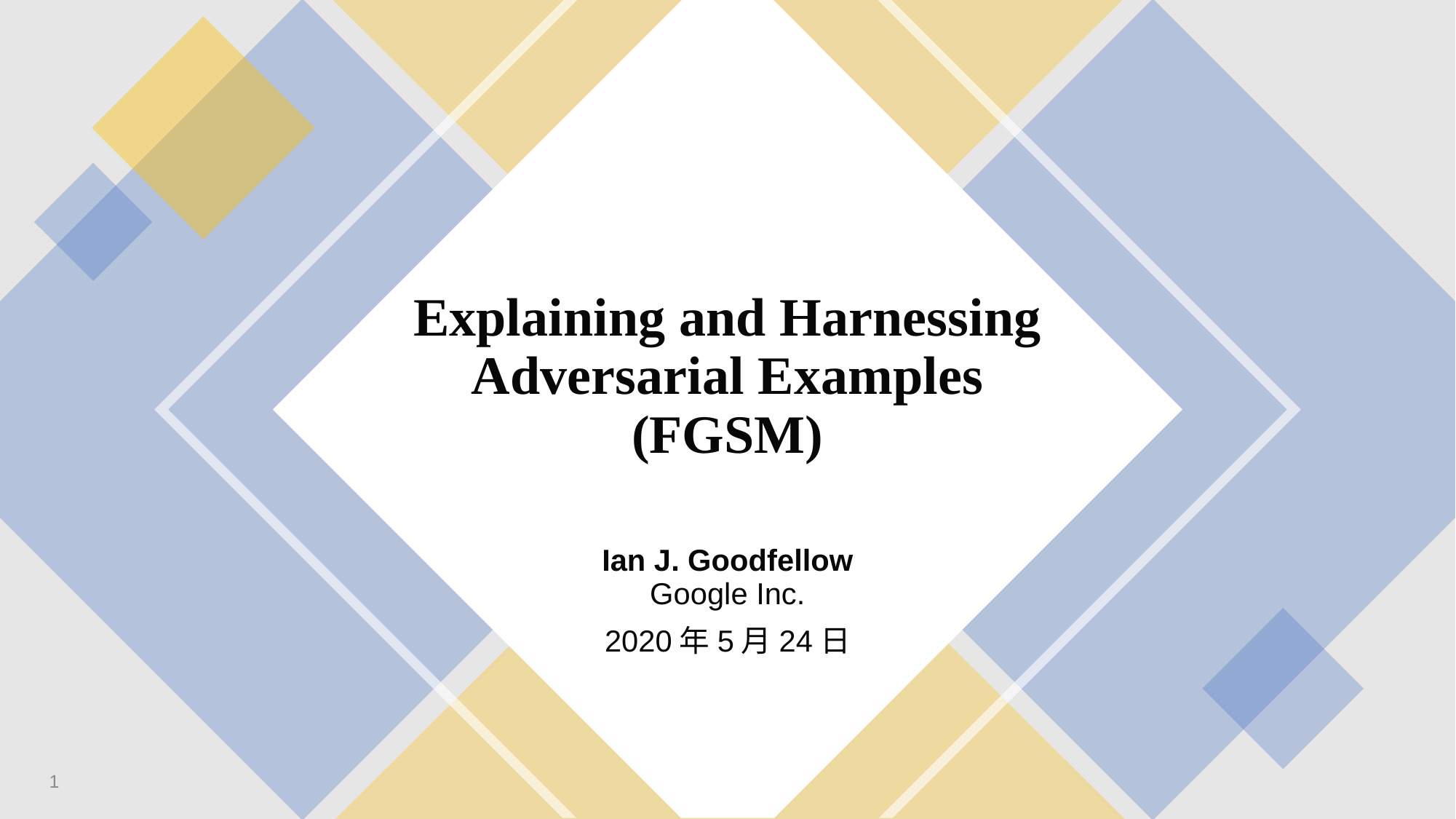

# Explaining and Harnessing Adversarial Examples (FGSM)

Ian J. Goodfellow
Google Inc.
2020年5月24日

1